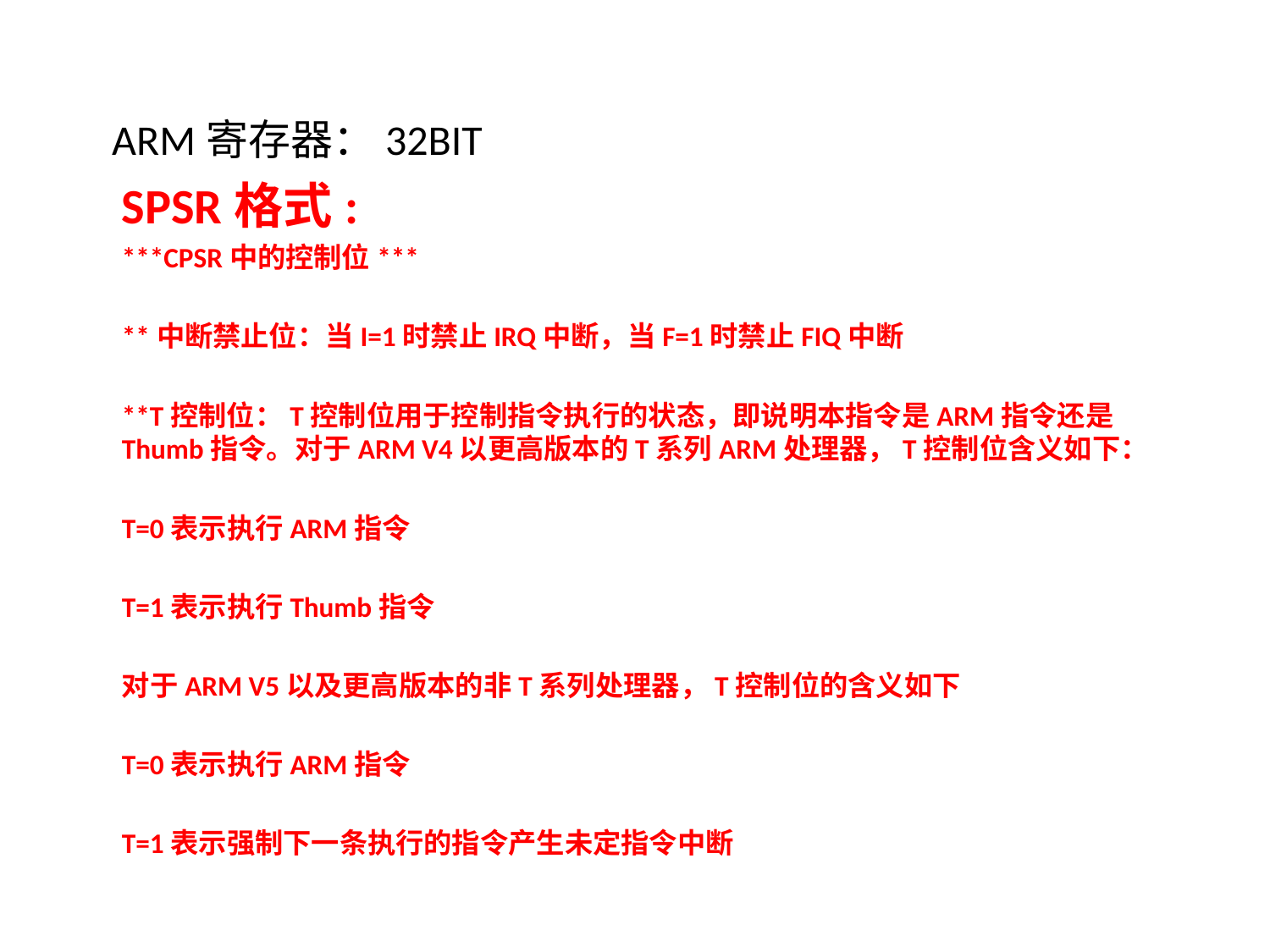

# ARM寄存器：32BIT
SPSR格式:
***CPSR中的控制位***

**中断禁止位：当I=1时禁止IRQ中断，当F=1时禁止FIQ中断

**T控制位：T控制位用于控制指令执行的状态，即说明本指令是ARM指令还是Thumb指令。对于ARM V4以更高版本的T系列ARM处理器，T控制位含义如下：

T=0表示执行ARM指令

T=1表示执行Thumb指令

对于ARM V5以及更高版本的非T系列处理器，T控制位的含义如下

T=0表示执行ARM指令

T=1表示强制下一条执行的指令产生未定指令中断